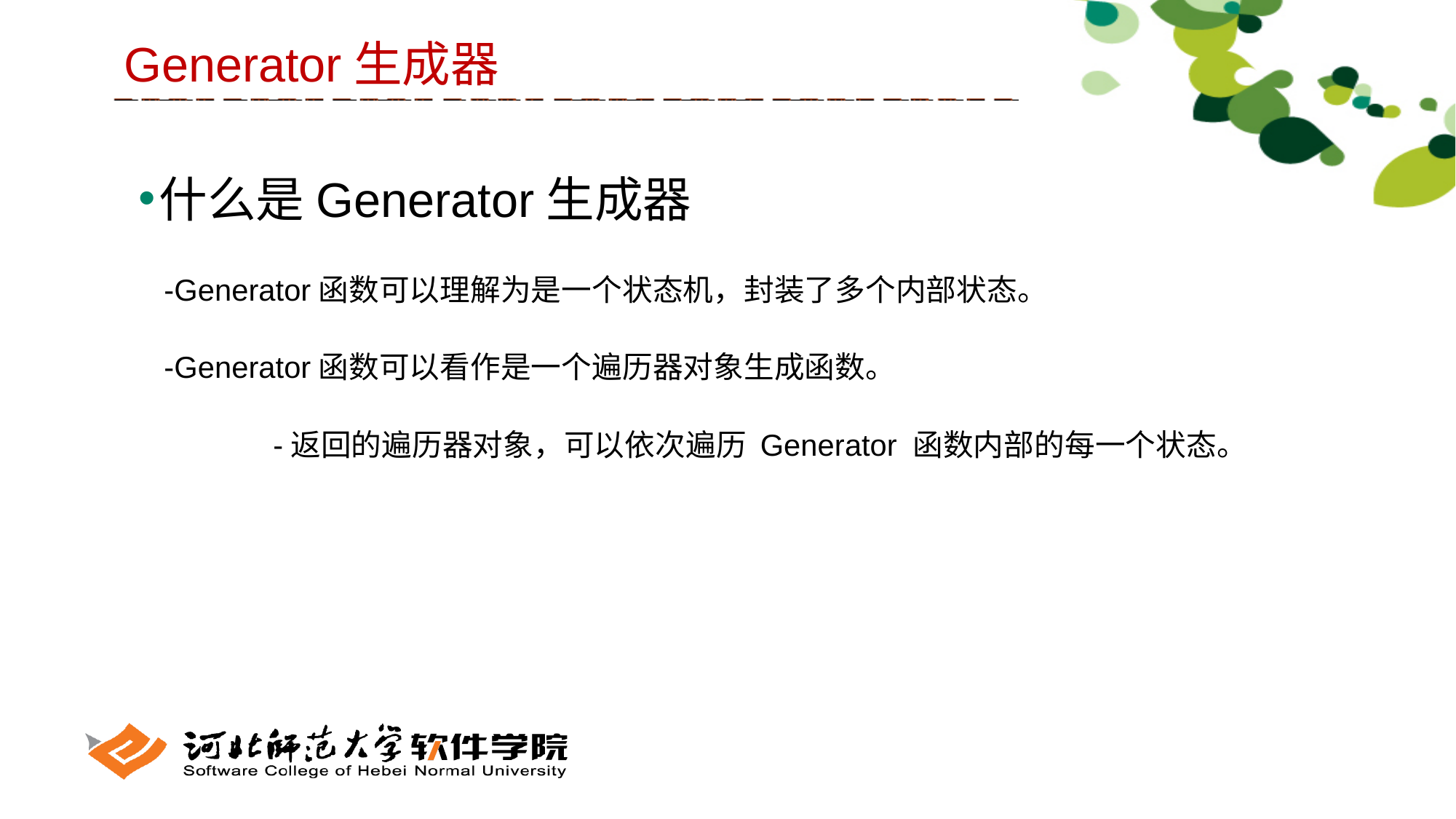

Generator生成器
什么是Generator生成器
   -Generator函数可以理解为是一个状态机，封装了多个内部状态。
   -Generator函数可以看作是一个遍历器对象生成函数。
	   -返回的遍历器对象，可以依次遍历 Generator 函数内部的每一个状态。